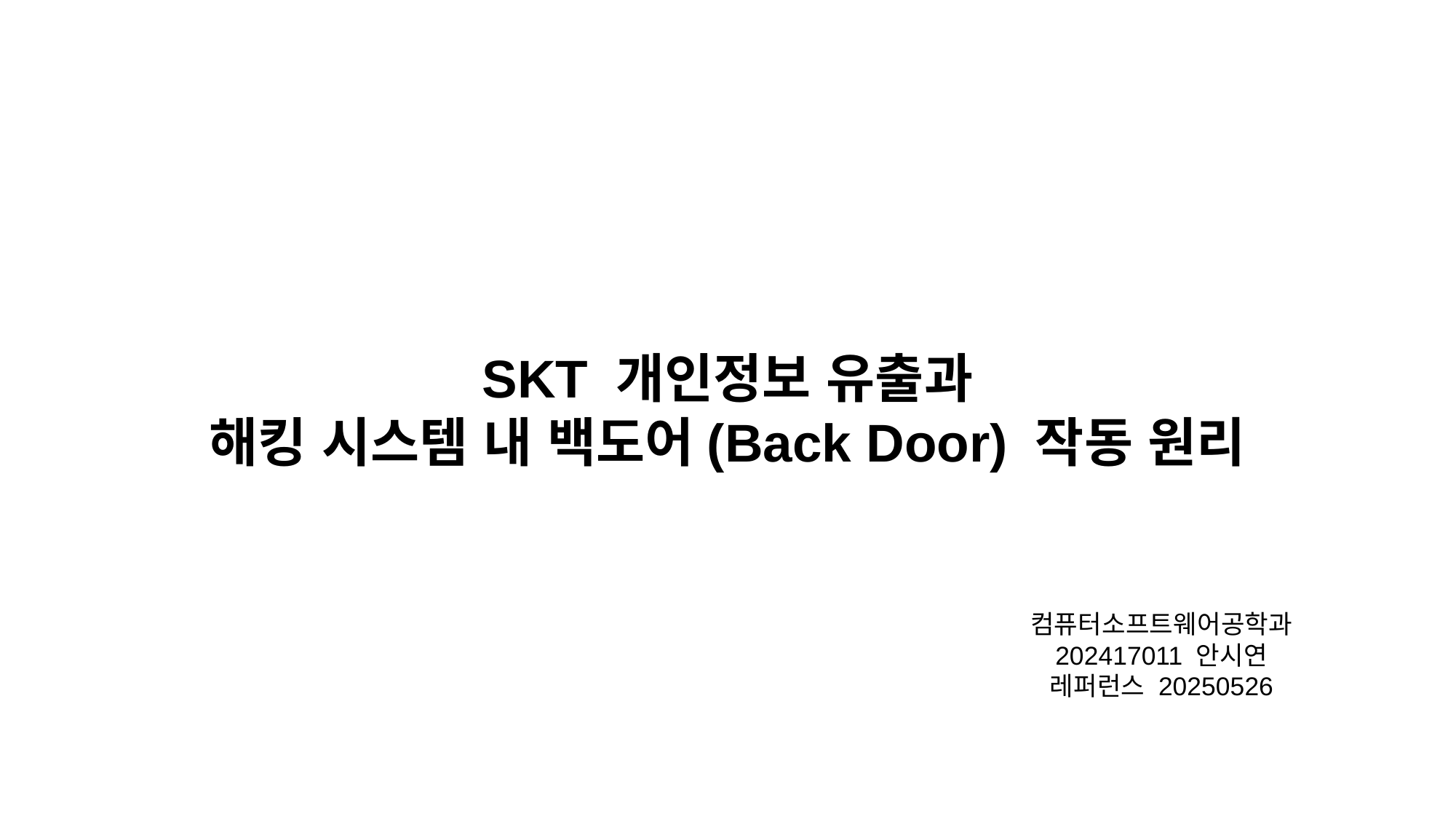

SKT 개인정보 유출과
해킹 시스템 내 백도어(Back Door) 작동 원리
컴퓨터소프트웨어공학과
202417011 안시연
레퍼런스 20250526